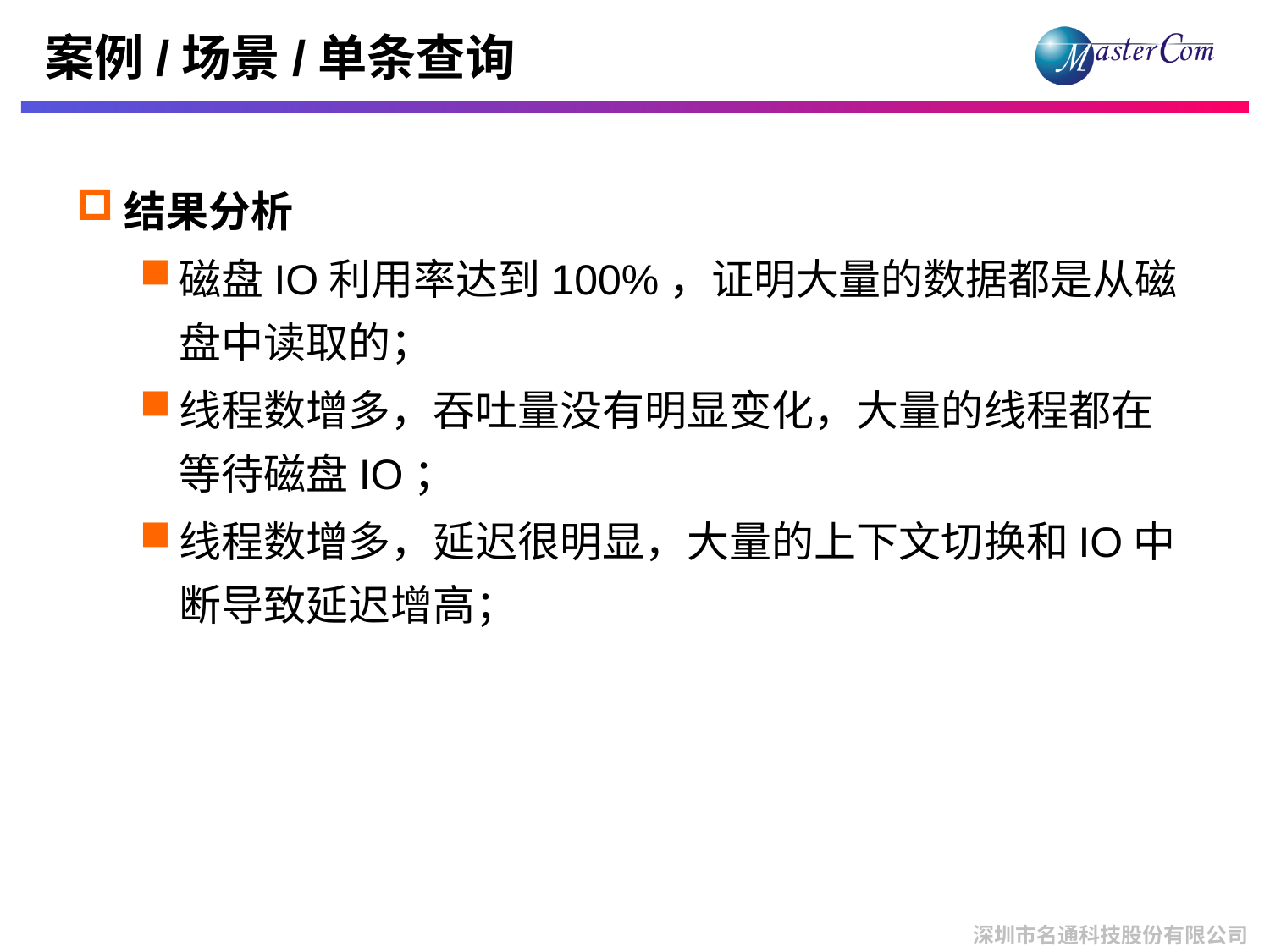

# 案例/场景/单条查询
结果分析
磁盘IO利用率达到100%，证明大量的数据都是从磁盘中读取的；
线程数增多，吞吐量没有明显变化，大量的线程都在等待磁盘IO；
线程数增多，延迟很明显，大量的上下文切换和IO中断导致延迟增高；